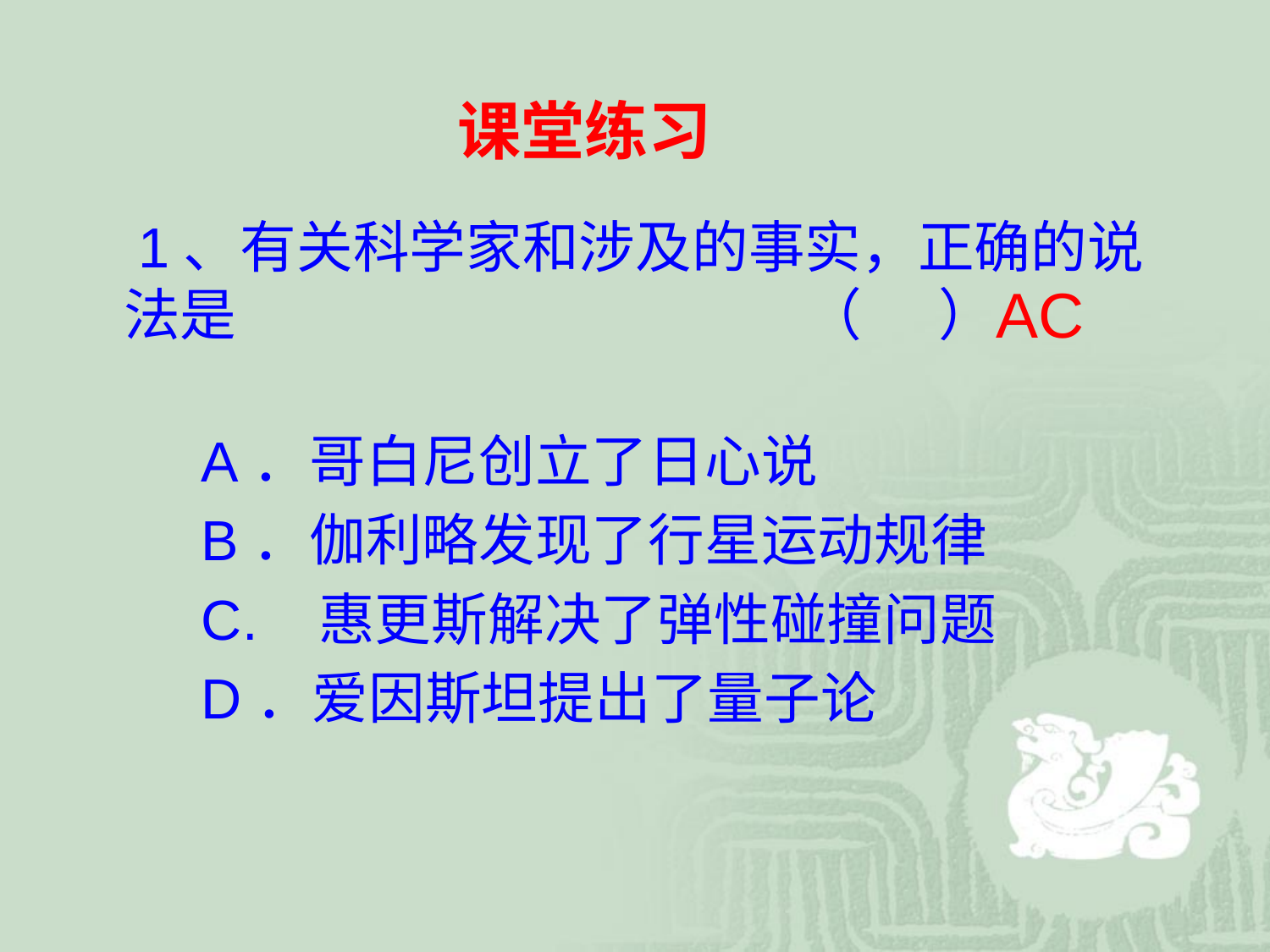

课堂练习
    1、有关科学家和涉及的事实，正确的说法是                                             （      ）
        A．哥白尼创立了日心说
        B．伽利略发现了行星运动规律
        C.   惠更斯解决了弹性碰撞问题
        D．爱因斯坦提出了量子论
AC